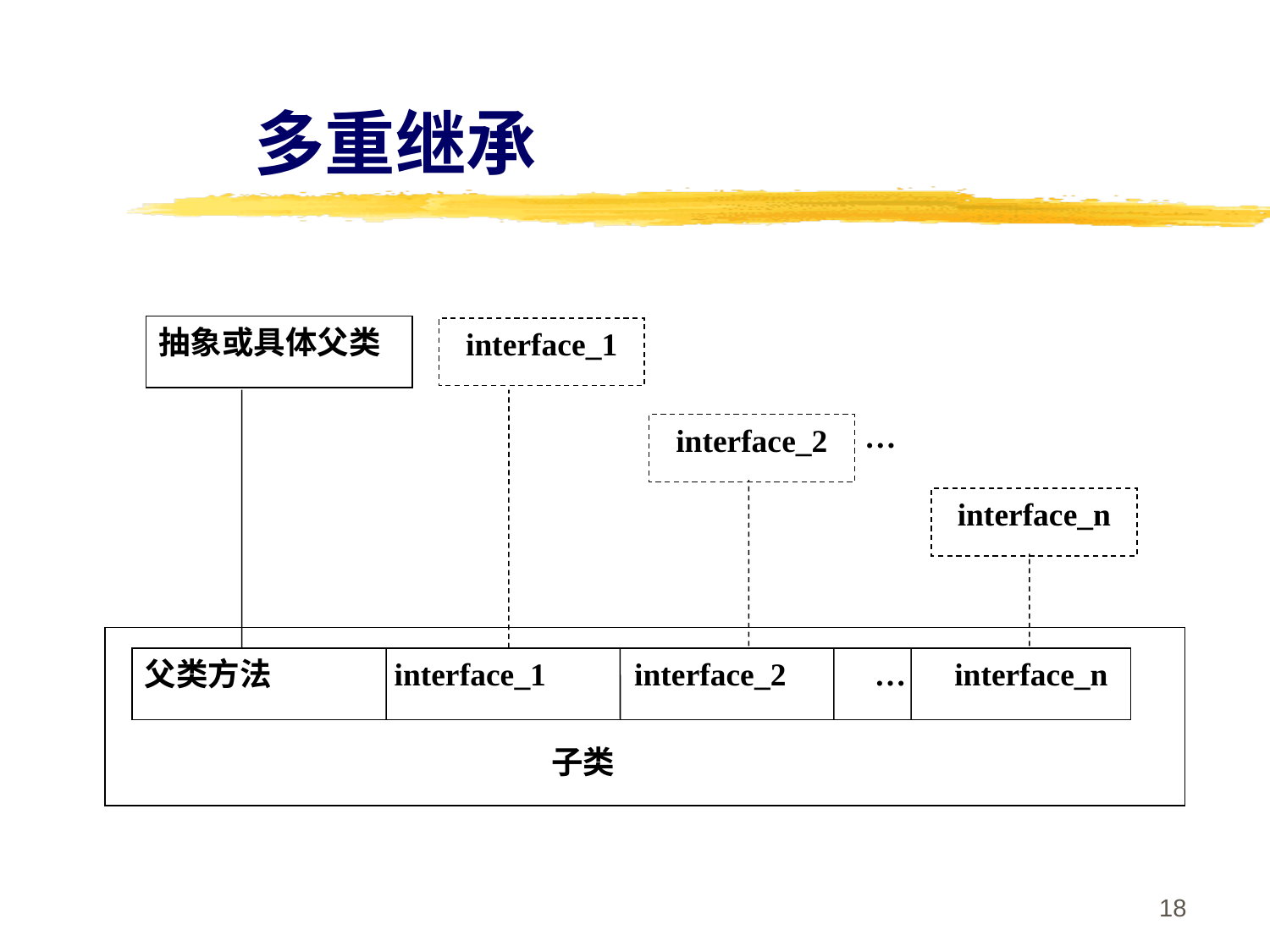

# 多重继承
抽象或具体父类
interface_1

…
interface_2

interface_n

父类方法                interface_1           interface_2           …      interface_n

子类
18